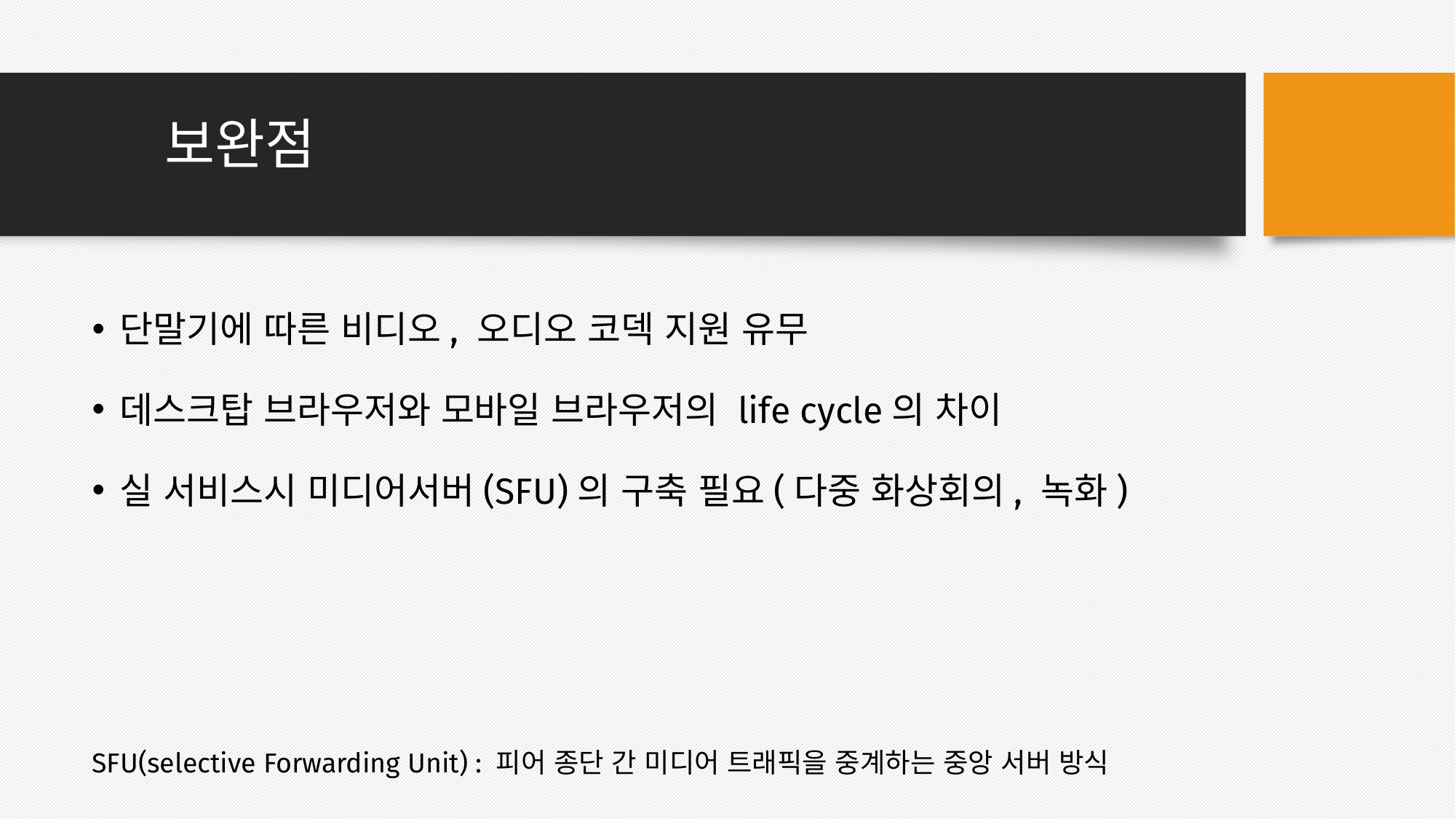

# 보완점
단말기에 따른 비디오, 오디오 코덱 지원 유무
데스크탑 브라우저와 모바일 브라우저의 life cycle의 차이
실 서비스시 미디어서버(SFU)의 구축 필요(다중 화상회의, 녹화)

SFU(selective Forwarding Unit) : 피어 종단 간 미디어 트래픽을 중계하는 중앙 서버 방식